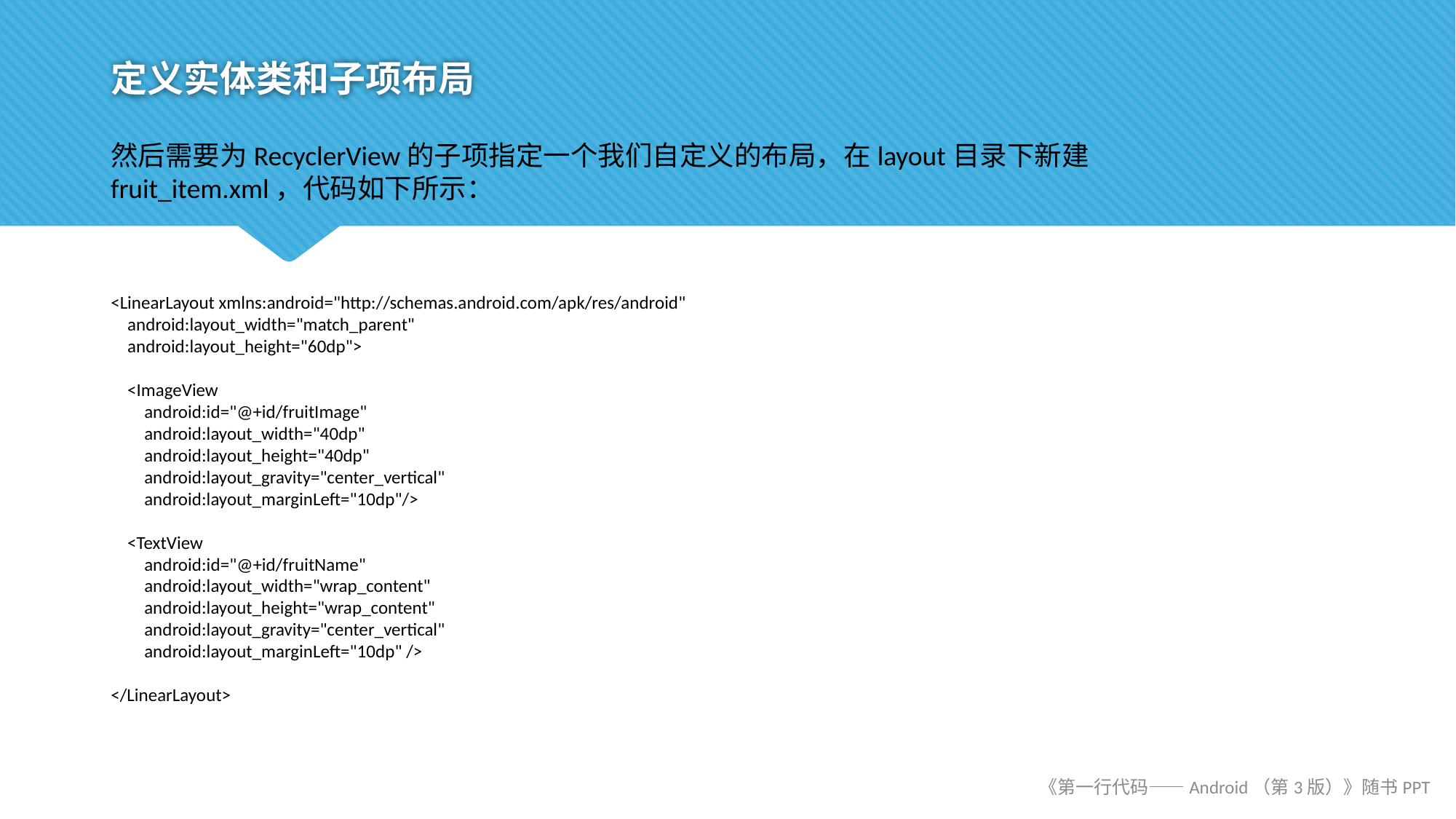

# 定义实体类和子项布局
然后需要为RecyclerView的子项指定一个我们自定义的布局，在layout目录下新建fruit_item.xml，代码如下所示：
<LinearLayout xmlns:android="http://schemas.android.com/apk/res/android"
    android:layout_width="match_parent"
    android:layout_height="60dp">

    <ImageView
        android:id="@+id/fruitImage"
        android:layout_width="40dp"
        android:layout_height="40dp"
        android:layout_gravity="center_vertical"
        android:layout_marginLeft="10dp"/>

    <TextView
        android:id="@+id/fruitName"
        android:layout_width="wrap_content"
        android:layout_height="wrap_content"
        android:layout_gravity="center_vertical"
        android:layout_marginLeft="10dp" />

</LinearLayout>